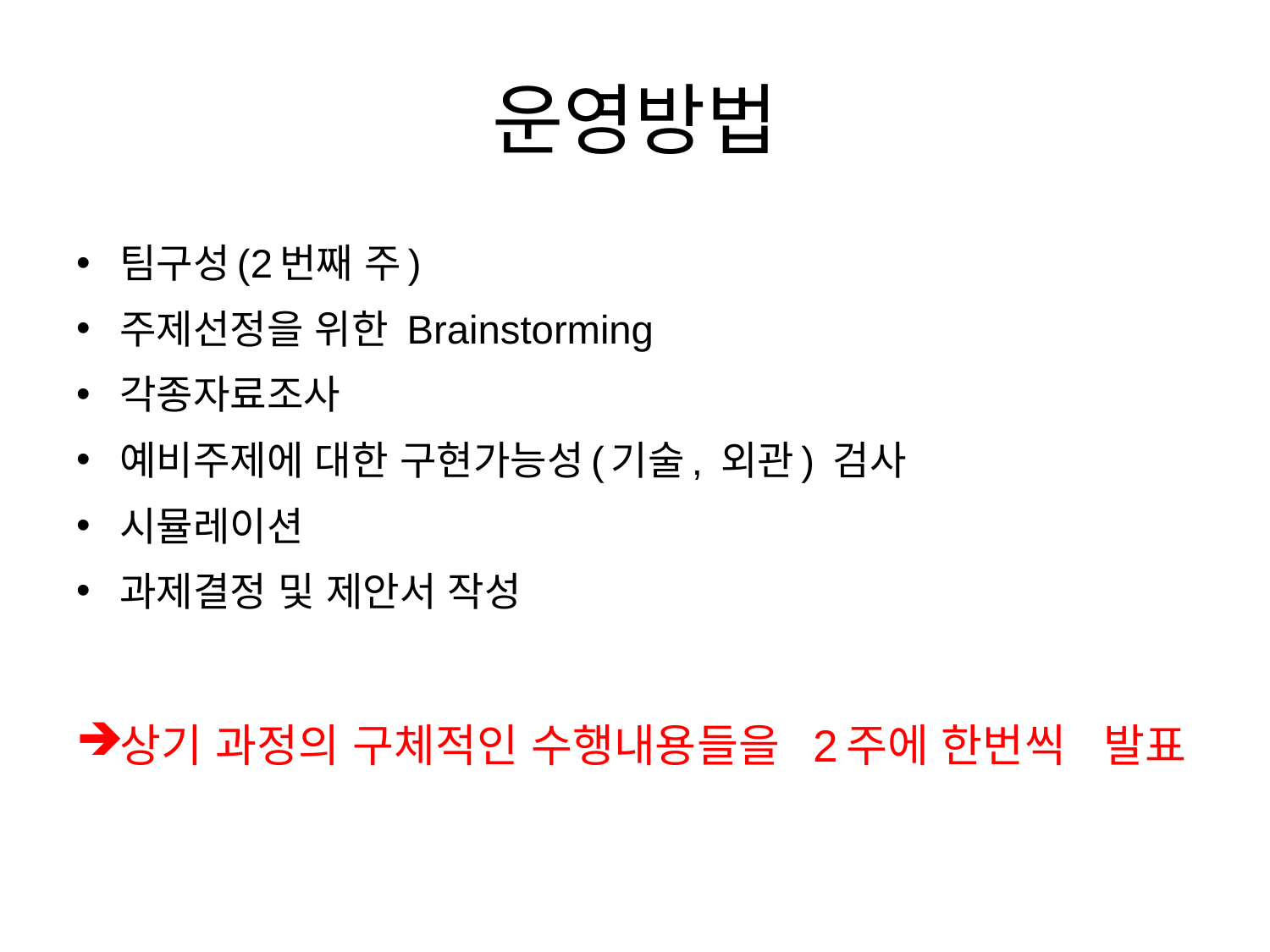

# 운영방법
팀구성(2번째 주)
주제선정을 위한 Brainstorming
각종자료조사
예비주제에 대한 구현가능성(기술, 외관) 검사
시뮬레이션
과제결정 및 제안서 작성

상기 과정의 구체적인 수행내용들을  2주에 한번씩   발표